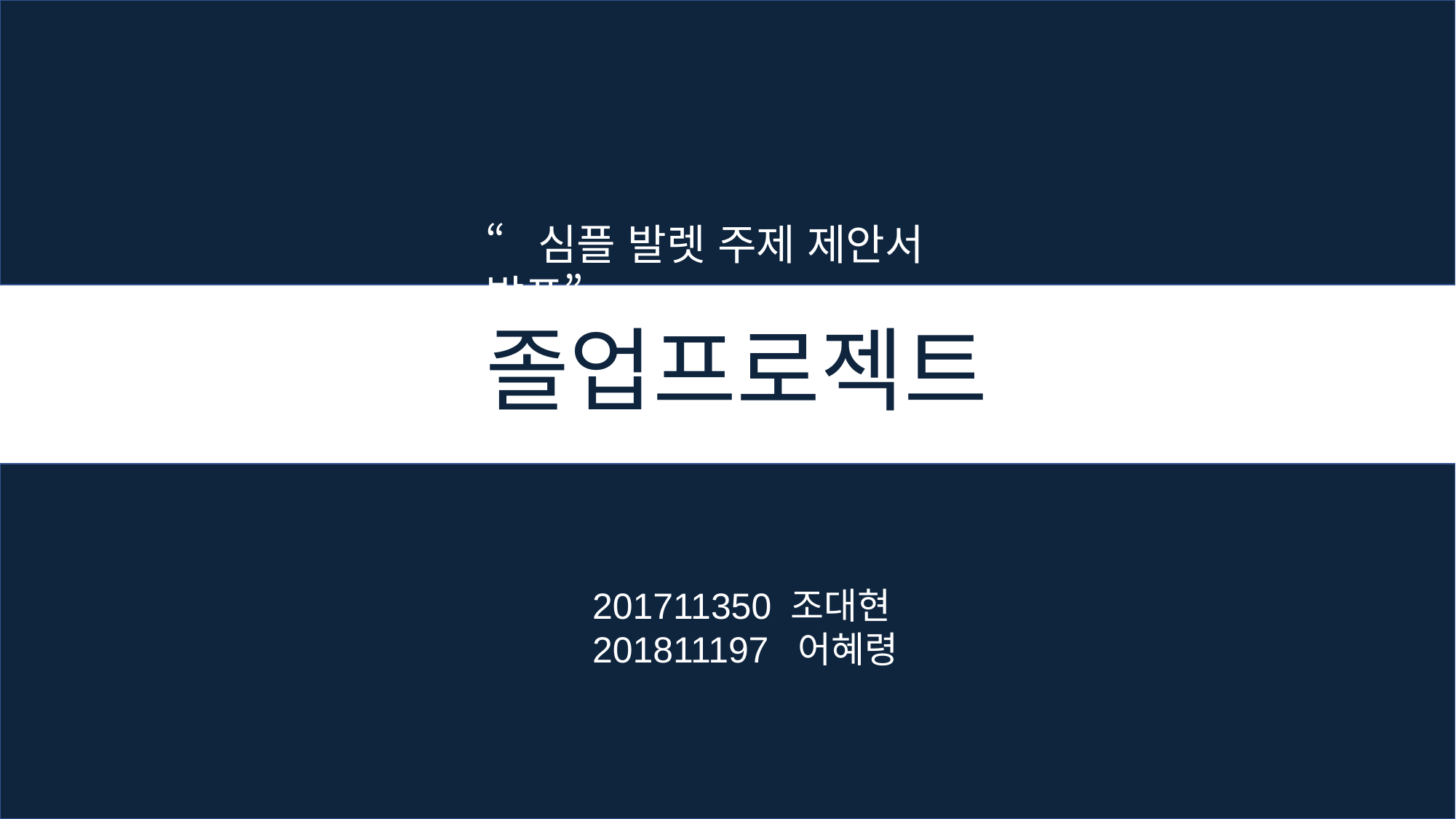

“심플 발렛 주제 제안서 발표”
# 졸업프로젝트

201711350 조대현
201811197  어혜령